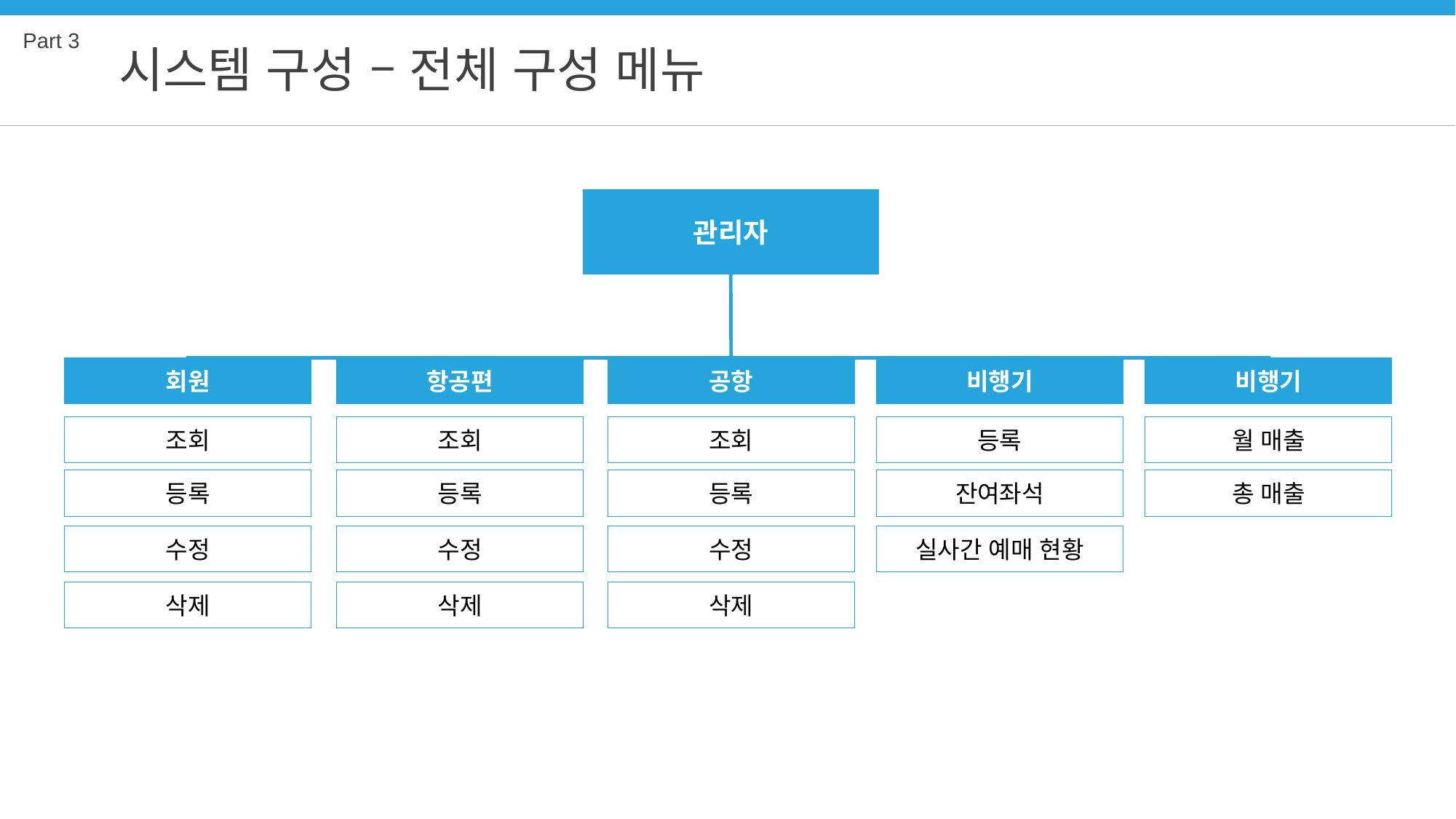

Part 3
시스템 구성 – 전체 구성 메뉴
관리자
회원
항공편
공항
비행기
비행기
조회
조회
조회
등록
월 매출
등록
등록
등록
잔여좌석
총 매출
수정
수정
수정
실사간 예매 현황
삭제
삭제
삭제